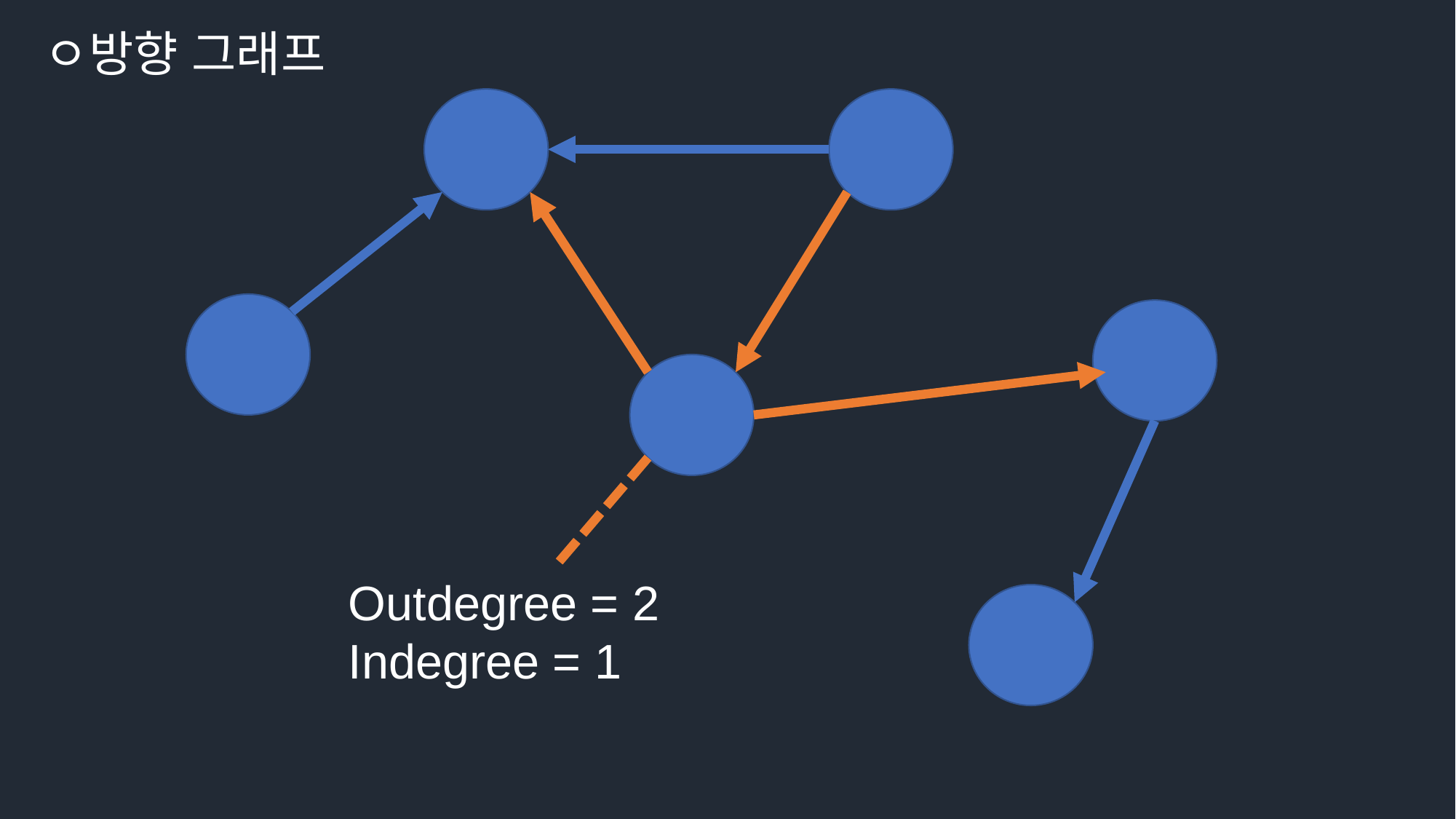

ㅇ방향 그래프

Outdegree = 2
Indegree = 1